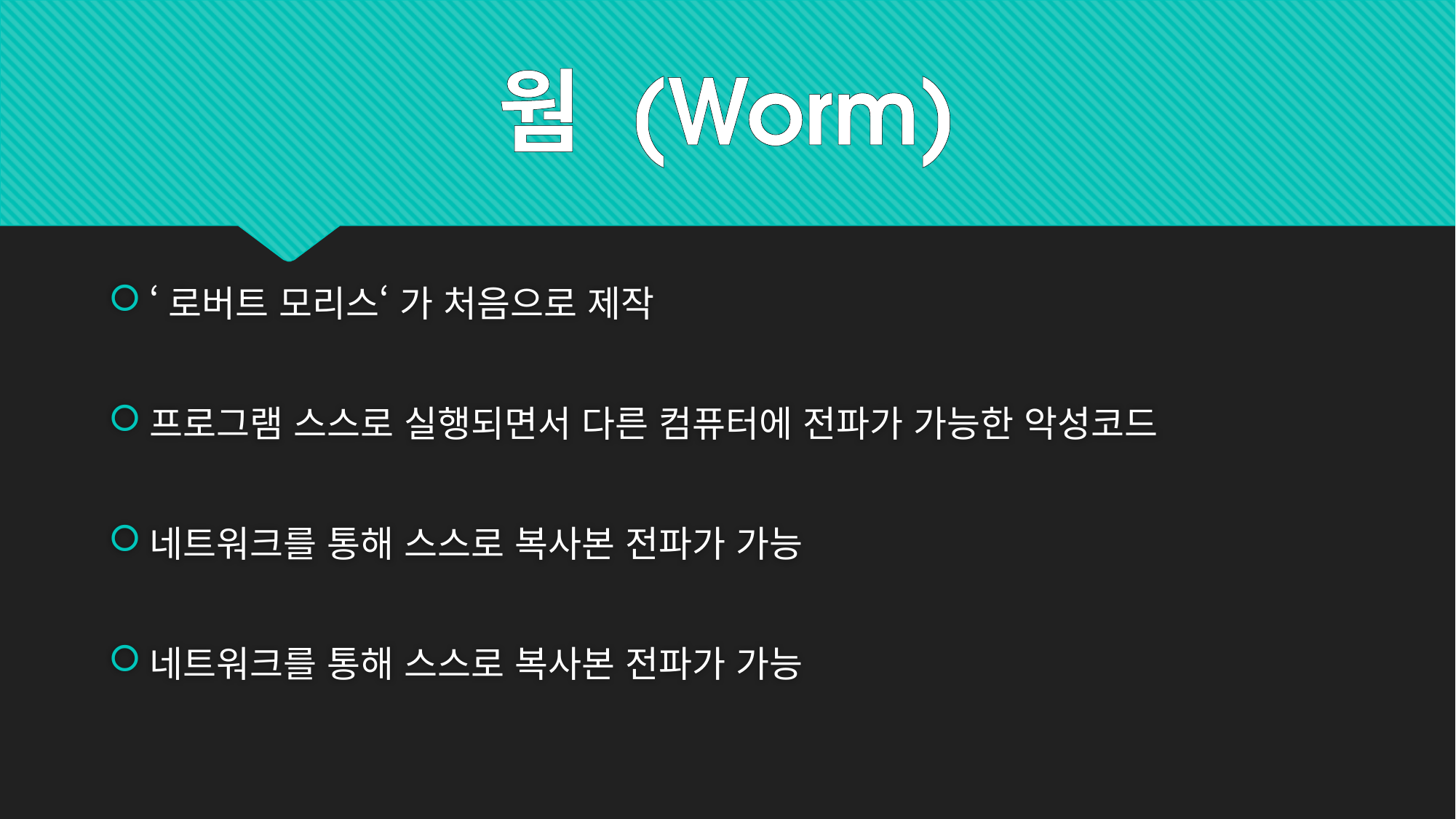

웜 (Worm)
‘로버트 모리스‘ 가 처음으로 제작

프로그램 스스로 실행되면서 다른 컴퓨터에 전파가 가능한 악성코드

네트워크를 통해 스스로 복사본 전파가 가능

네트워크를 통해 스스로 복사본 전파가 가능